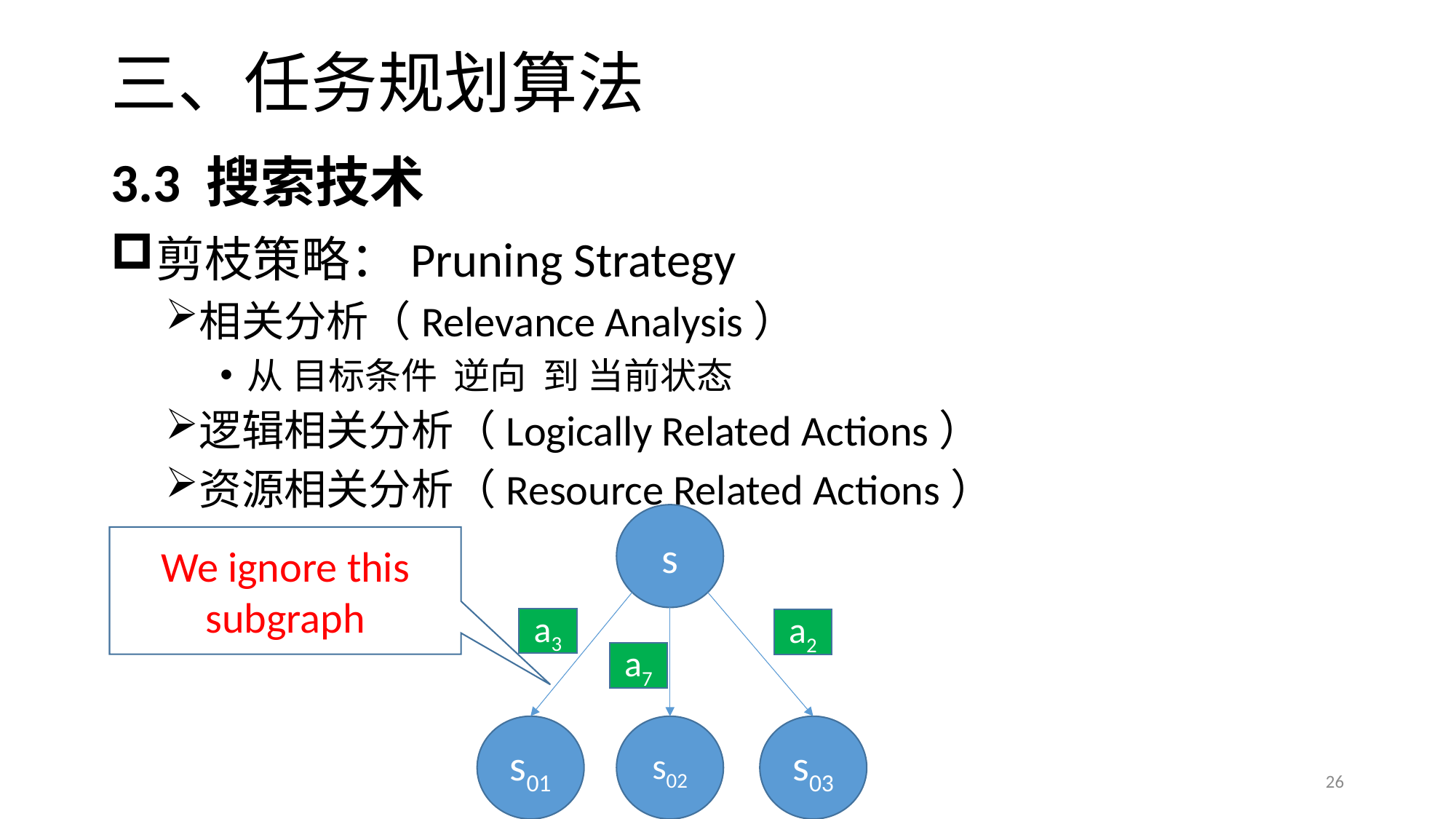

# 三、任务规划算法
3.3 搜索技术
剪枝策略：Pruning Strategy
相关分析（Relevance Analysis）
从 目标条件  逆向  到 当前状态
逻辑相关分析（Logically Related Actions）
资源相关分析（Resource Related Actions）
s
We ignore this subgraph
a3
a2
a7
s01
s02
s03
26